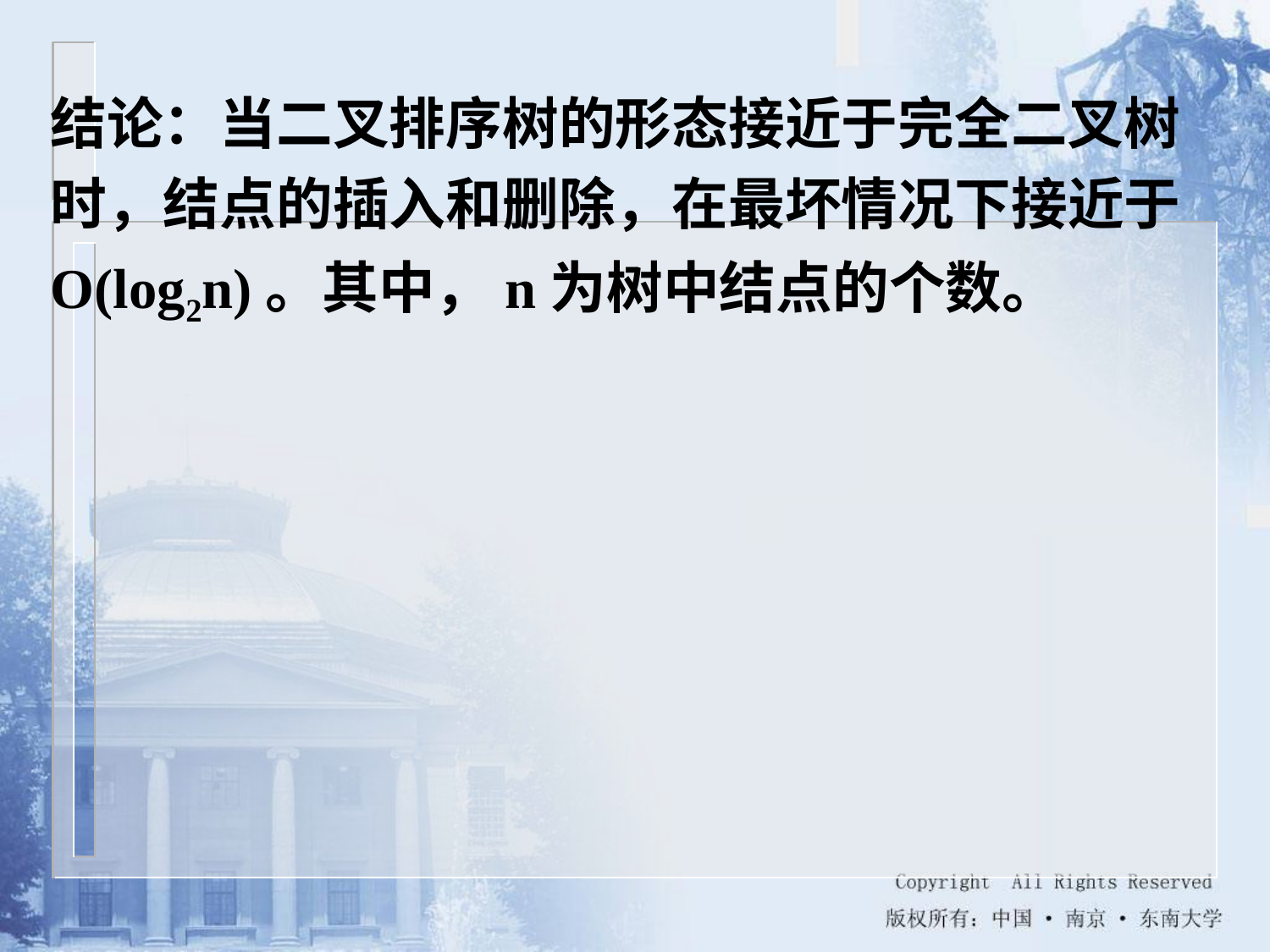

结论：当二叉排序树的形态接近于完全二叉树时，结点的插入和删除，在最坏情况下接近于O(log2n)。其中，n为树中结点的个数。